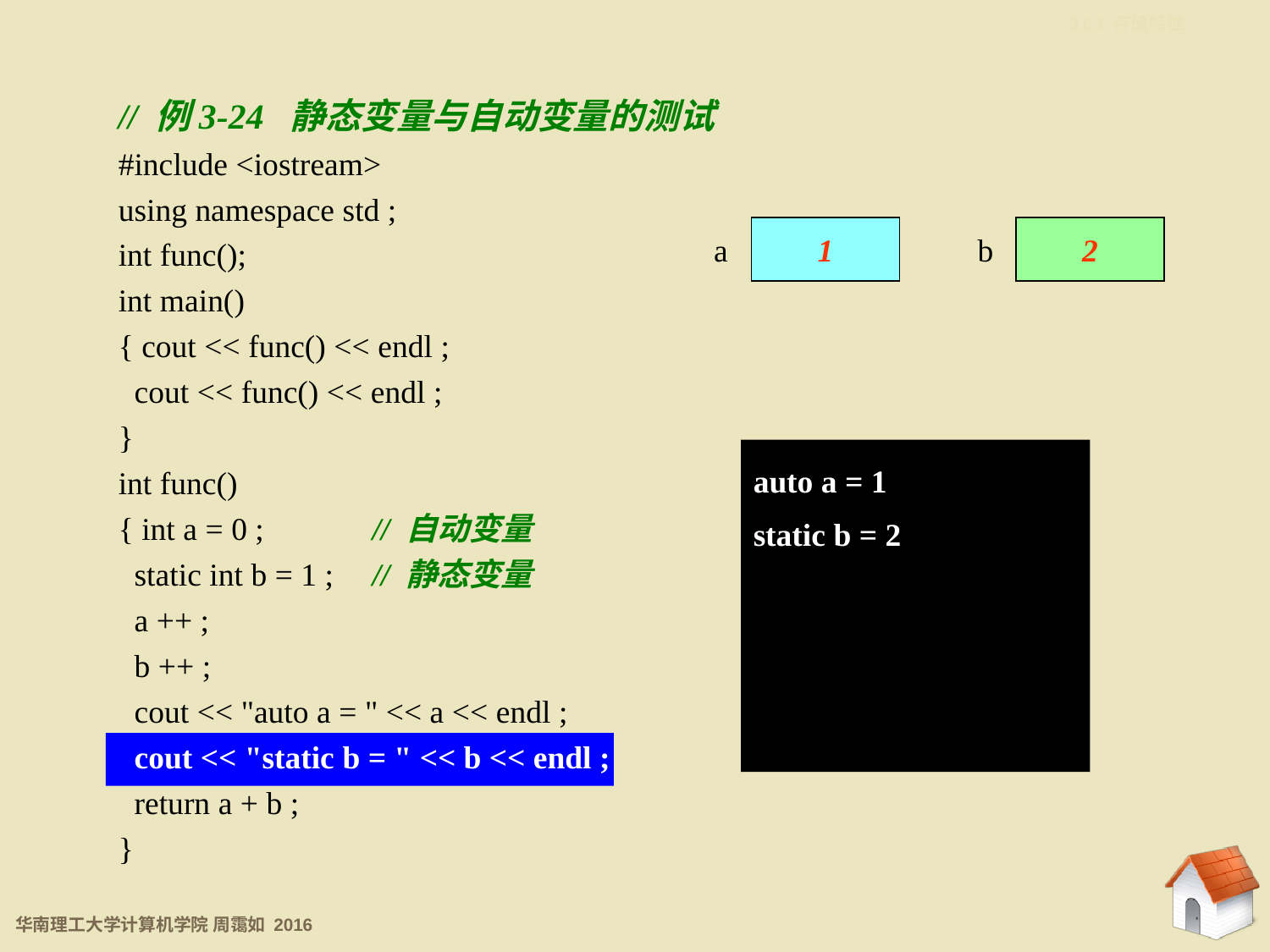

3.6.1 存储特性
// 例3-24  静态变量与自动变量的测试
#include <iostream>
using namespace std ;
int func();
int main()
{ cout << func() << endl ;
  cout << func() << endl ;
}
int func()
{ int a = 0 ;             	// 自动变量
  static int b = 1 ;    	// 静态变量
  a ++ ;
  b ++ ;
  cout << "auto a = " << a << endl ;
  cout << "static b = " << b << endl ;
  return a + b ;
}
1
a
2
b
auto a = 1
static b = 2
3
auto a = 1
static b = 3
4